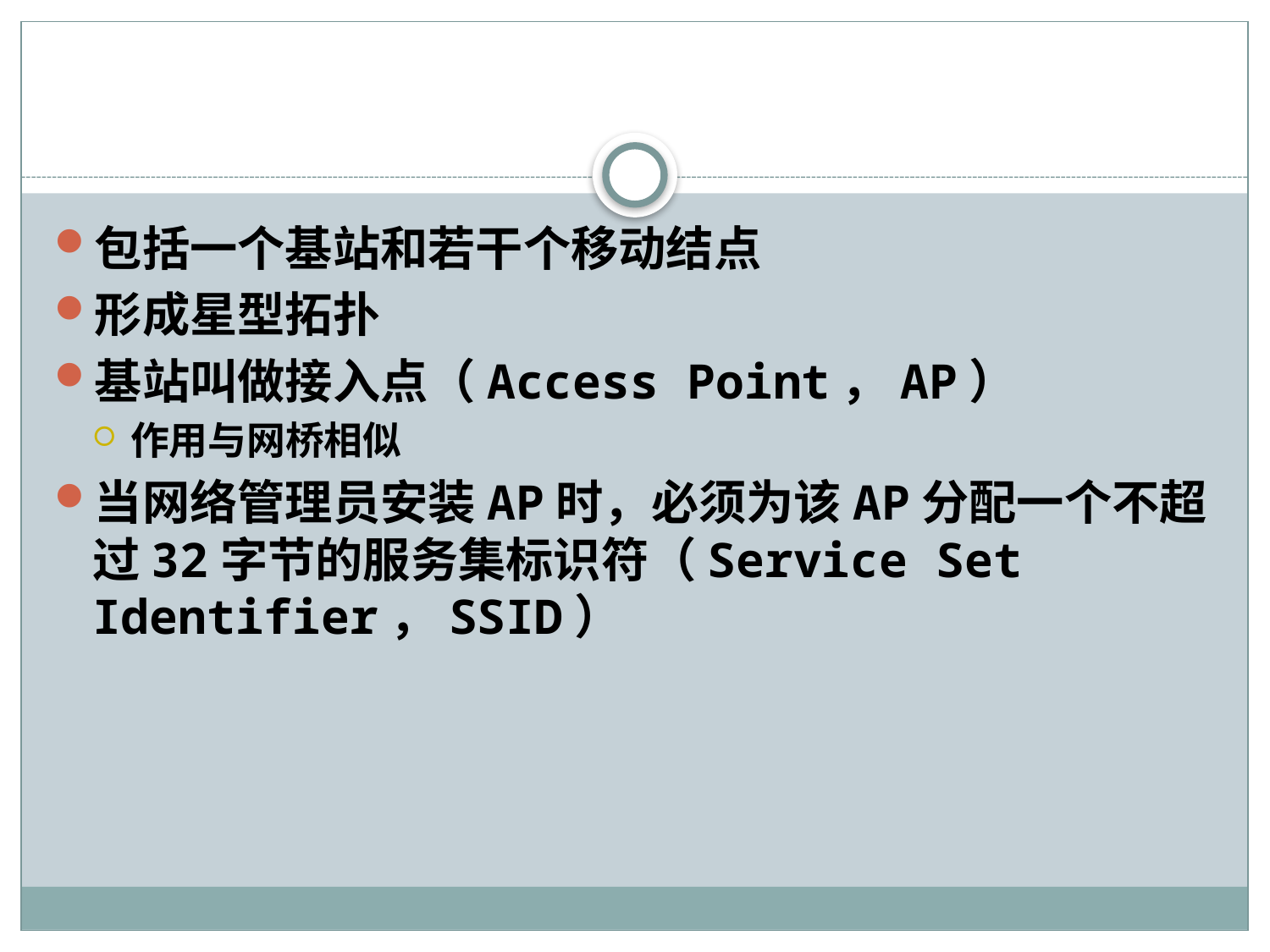

#
包括一个基站和若干个移动结点
形成星型拓扑
基站叫做接入点（Access Point，AP）
作用与网桥相似
当网络管理员安装AP时，必须为该AP分配一个不超过32字节的服务集标识符（Service Set Identifier，SSID）